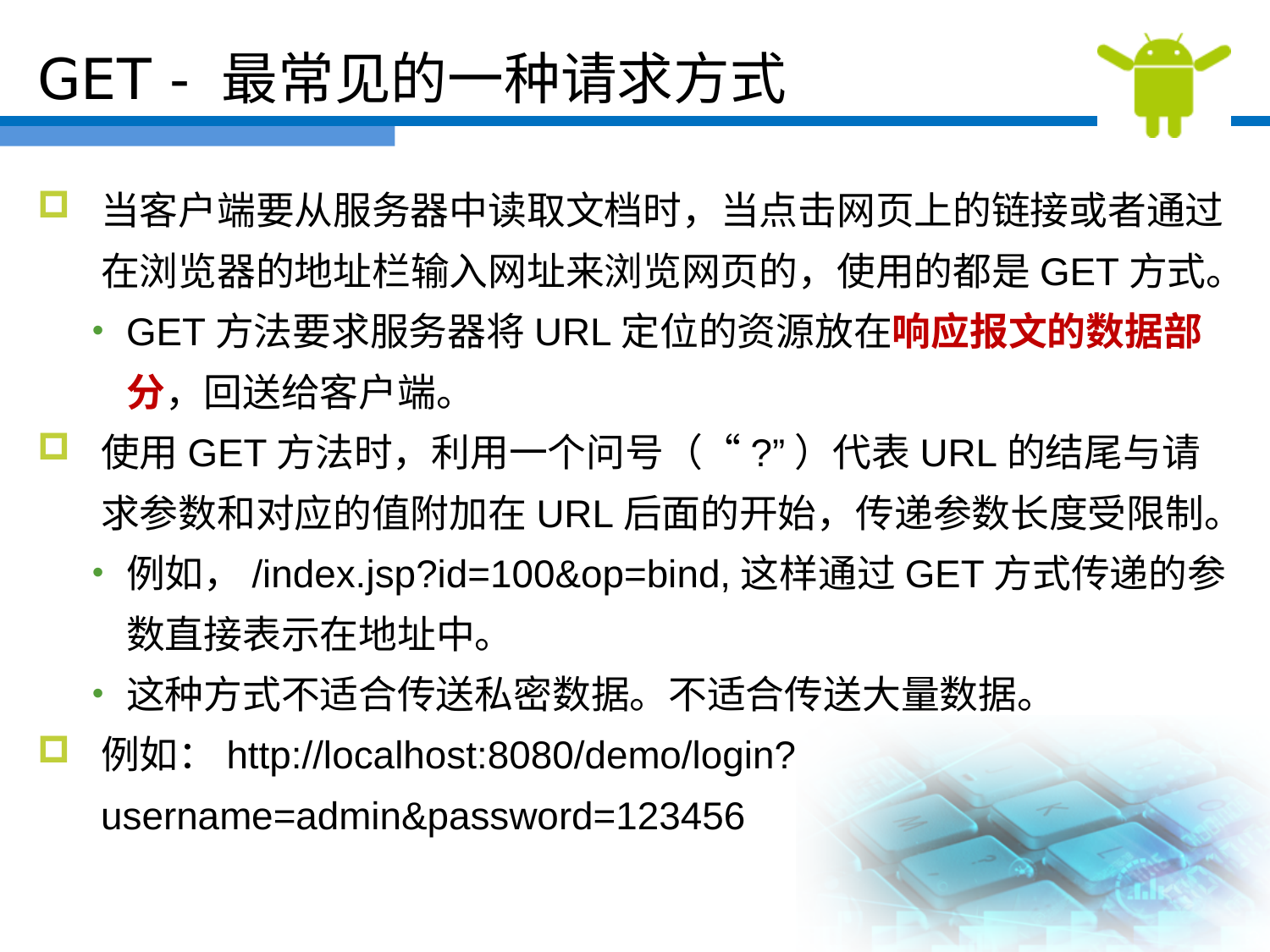

# GET - 最常见的一种请求方式
当客户端要从服务器中读取文档时，当点击网页上的链接或者通过在浏览器的地址栏输入网址来浏览网页的，使用的都是GET方式。
GET方法要求服务器将URL定位的资源放在响应报文的数据部分，回送给客户端。
使用GET方法时，利用一个问号（“?”）代表URL的结尾与请求参数和对应的值附加在URL后面的开始，传递参数长度受限制。
例如，/index.jsp?id=100&op=bind,这样通过GET方式传递的参数直接表示在地址中。
这种方式不适合传送私密数据。不适合传送大量数据。
例如：http://localhost:8080/demo/login?username=admin&password=123456